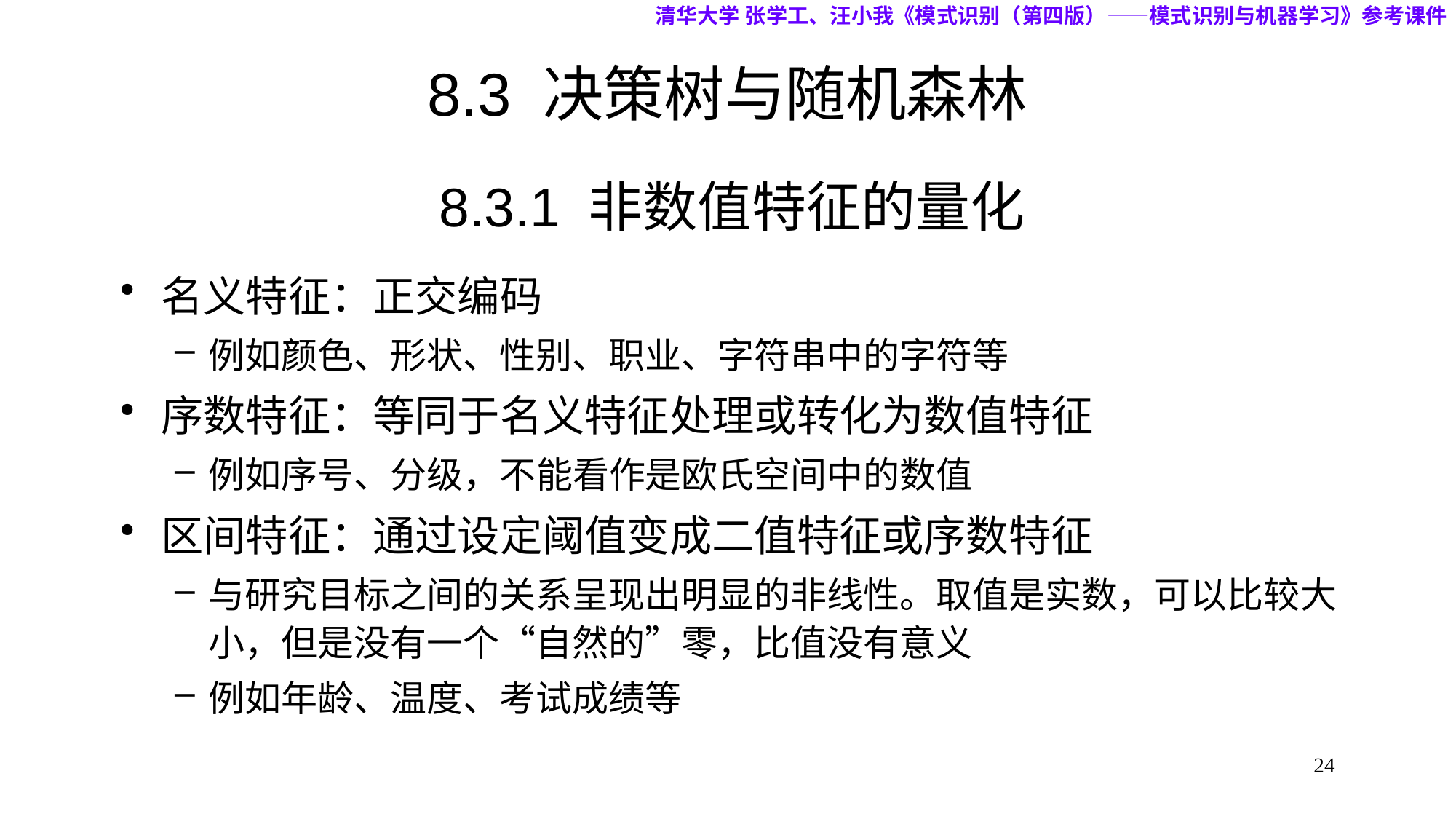

清华大学 张学工、汪小我《模式识别（第四版）——模式识别与机器学习》参考课件
# 8.3 决策树与随机森林
8.3.1 非数值特征的量化
名义特征：正交编码
例如颜色、形状、性别、职业、字符串中的字符等
序数特征：等同于名义特征处理或转化为数值特征
例如序号、分级，不能看作是欧氏空间中的数值
区间特征：通过设定阈值变成二值特征或序数特征
与研究目标之间的关系呈现出明显的非线性。取值是实数，可以比较大小，但是没有一个“自然的”零，比值没有意义
例如年龄、温度、考试成绩等
24